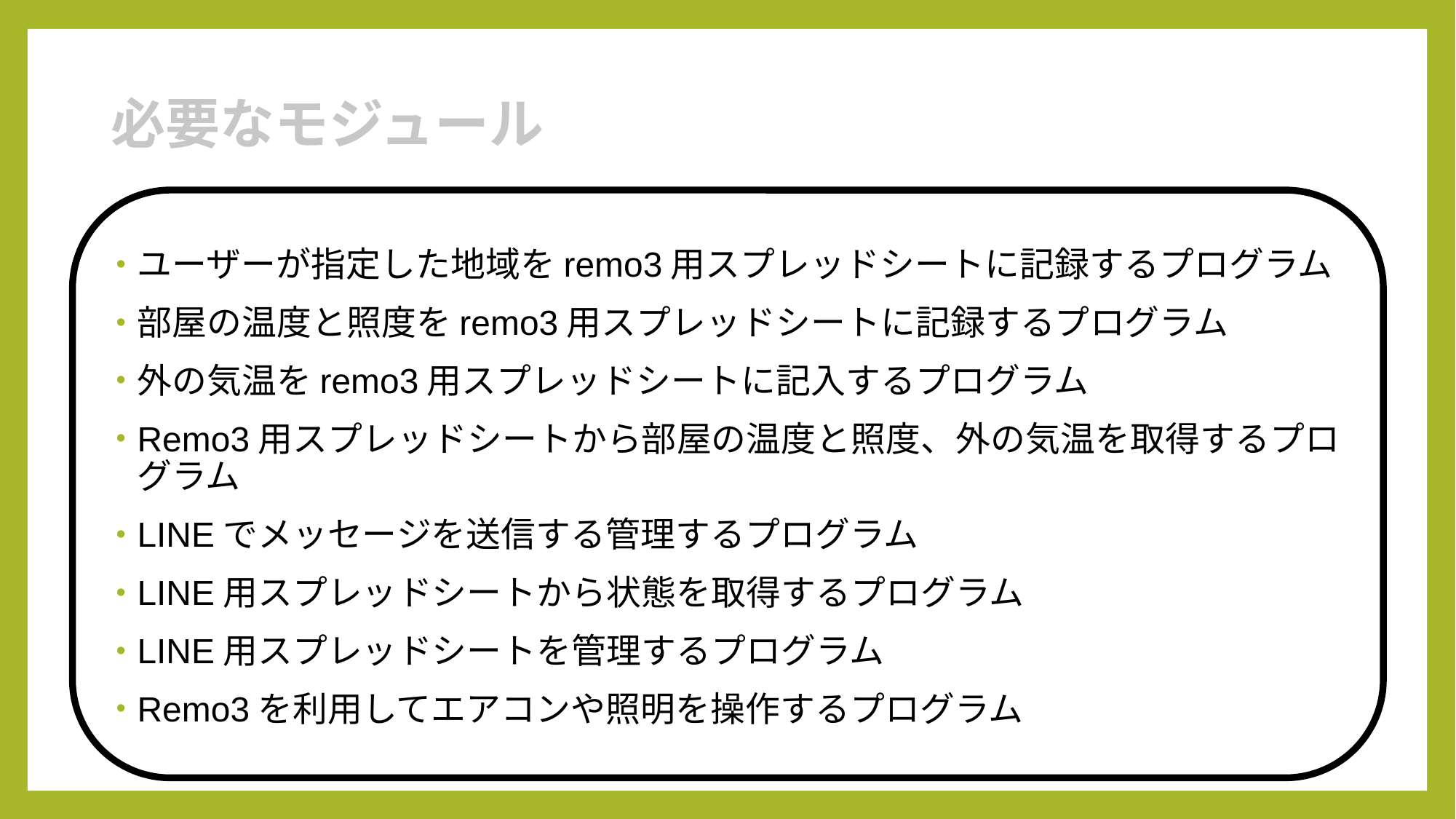

# 必要なモジュール

ユーザーが指定した地域をremo3用スプレッドシートに記録するプログラム
部屋の温度と照度をremo3用スプレッドシートに記録するプログラム
外の気温をremo3用スプレッドシートに記入するプログラム
Remo3用スプレッドシートから部屋の温度と照度、外の気温を取得するプログラム
LINEでメッセージを送信する管理するプログラム
LINE用スプレッドシートから状態を取得するプログラム
LINE用スプレッドシートを管理するプログラム
Remo3を利用してエアコンや照明を操作するプログラム